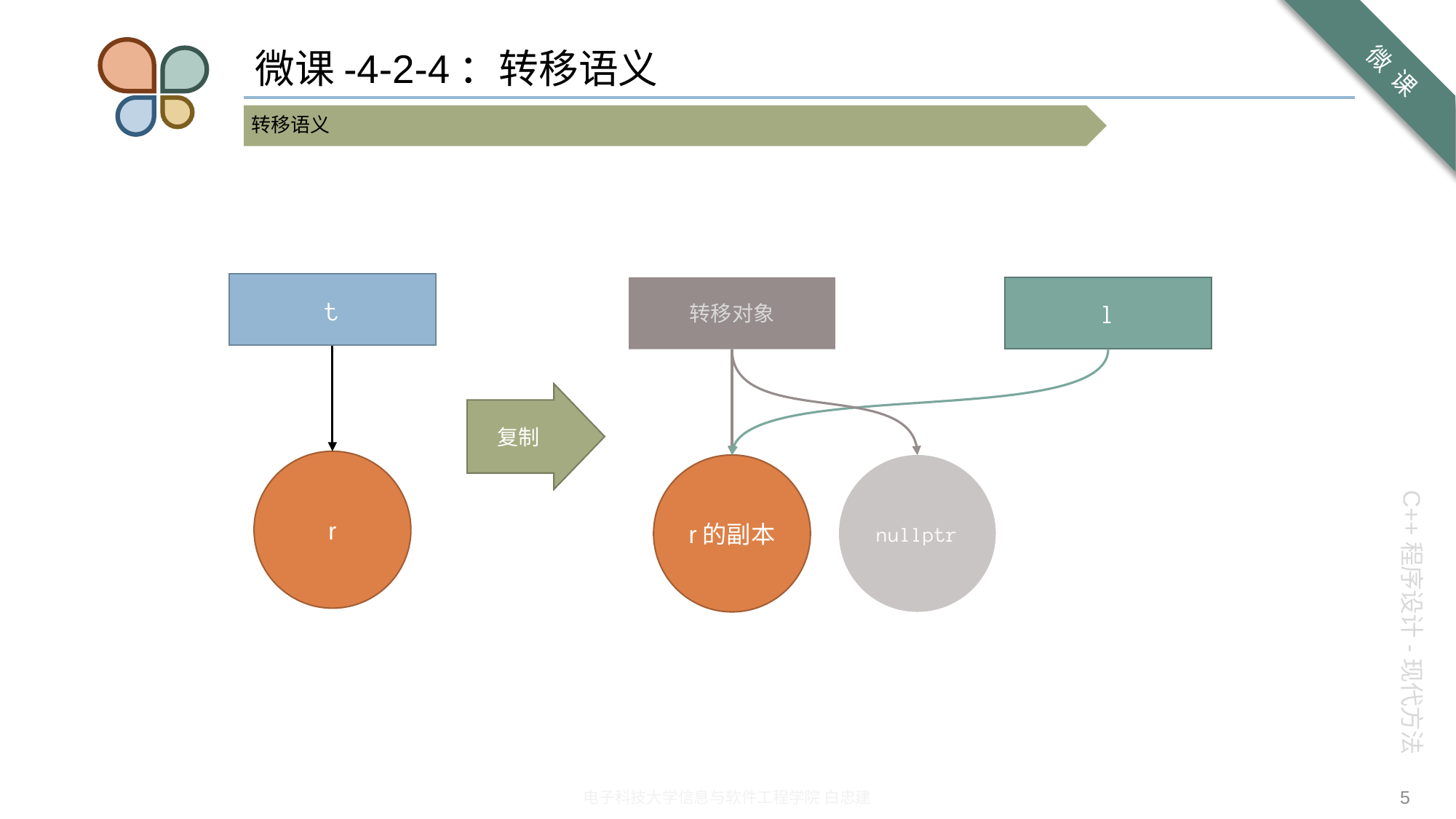

# 微课-4-2-4：转移语义
转移语义
t
r
l
转移对象
复制
r的副本
nullptr
5